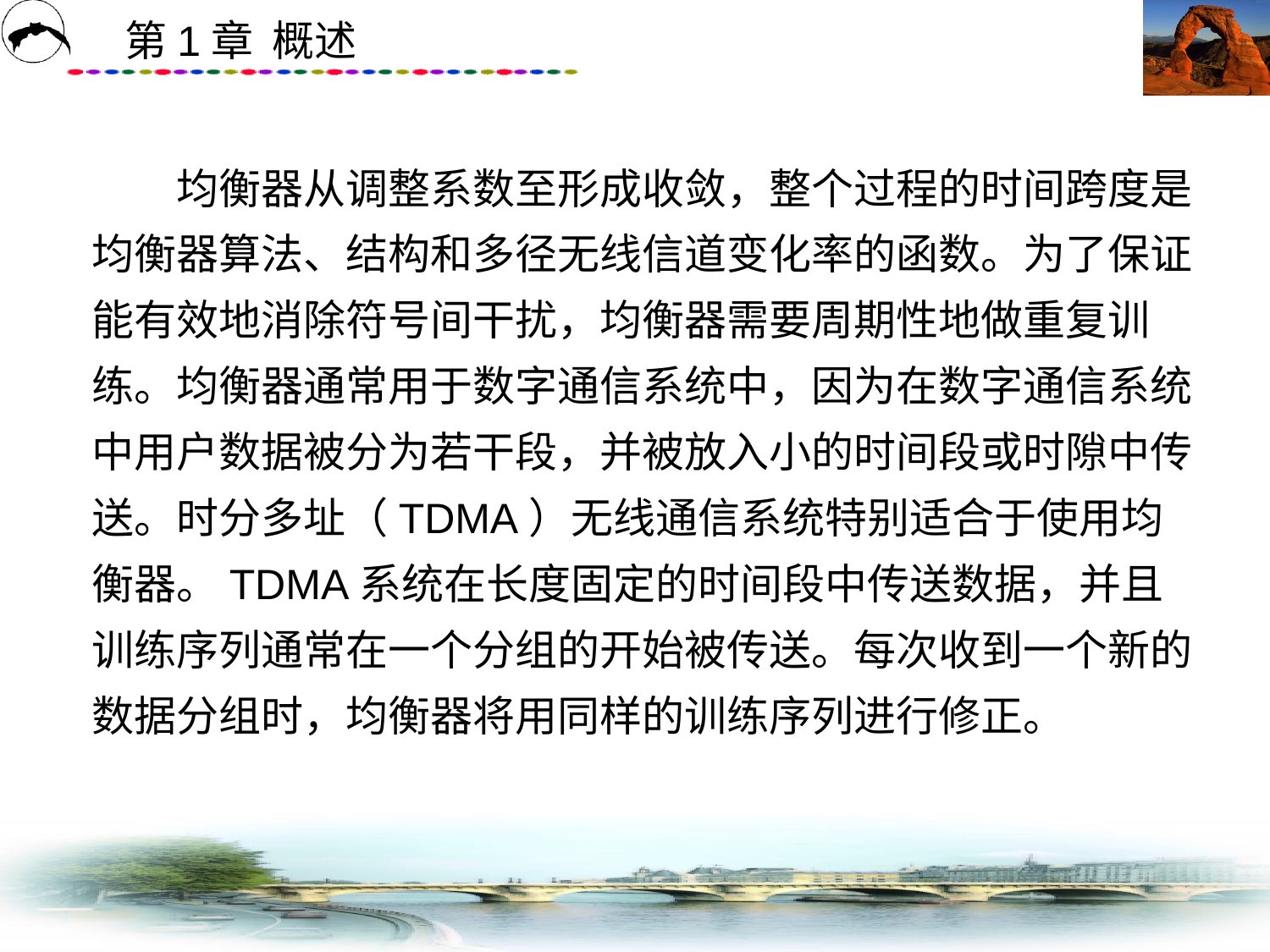

# 均衡器从调整系数至形成收敛，整个过程的时间跨度是均衡器算法、结构和多径无线信道变化率的函数。为了保证能有效地消除符号间干扰，均衡器需要周期性地做重复训练。均衡器通常用于数字通信系统中，因为在数字通信系统中用户数据被分为若干段，并被放入小的时间段或时隙中传送。时分多址（TDMA）无线通信系统特别适合于使用均衡器。TDMA系统在长度固定的时间段中传送数据，并且训练序列通常在一个分组的开始被传送。每次收到一个新的数据分组时，均衡器将用同样的训练序列进行修正。